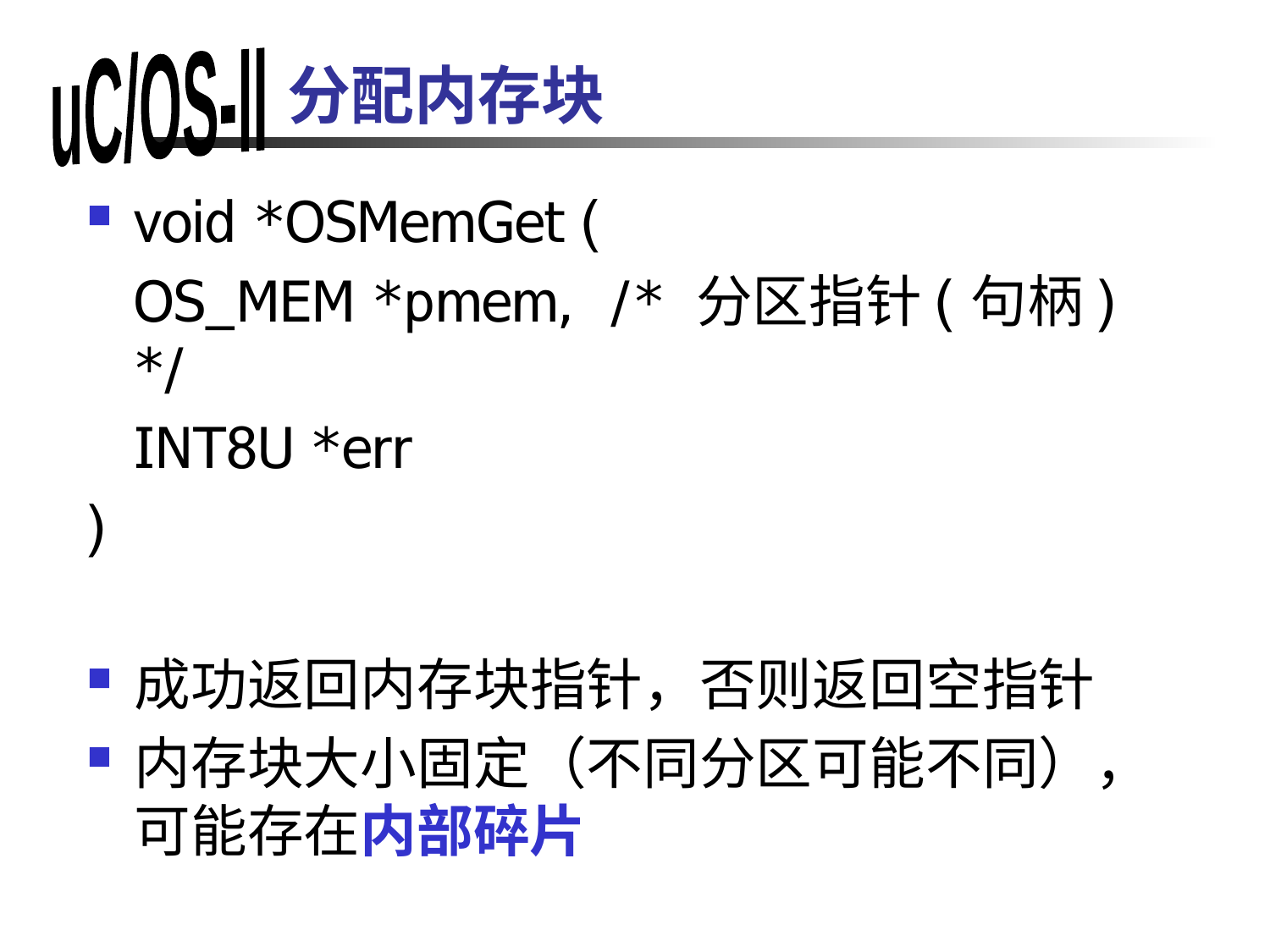

# 分配内存块
void *OSMemGet (
	OS_MEM *pmem,  /* 分区指针(句柄) */
	INT8U *err
)

成功返回内存块指针，否则返回空指针
内存块大小固定（不同分区可能不同），可能存在内部碎片